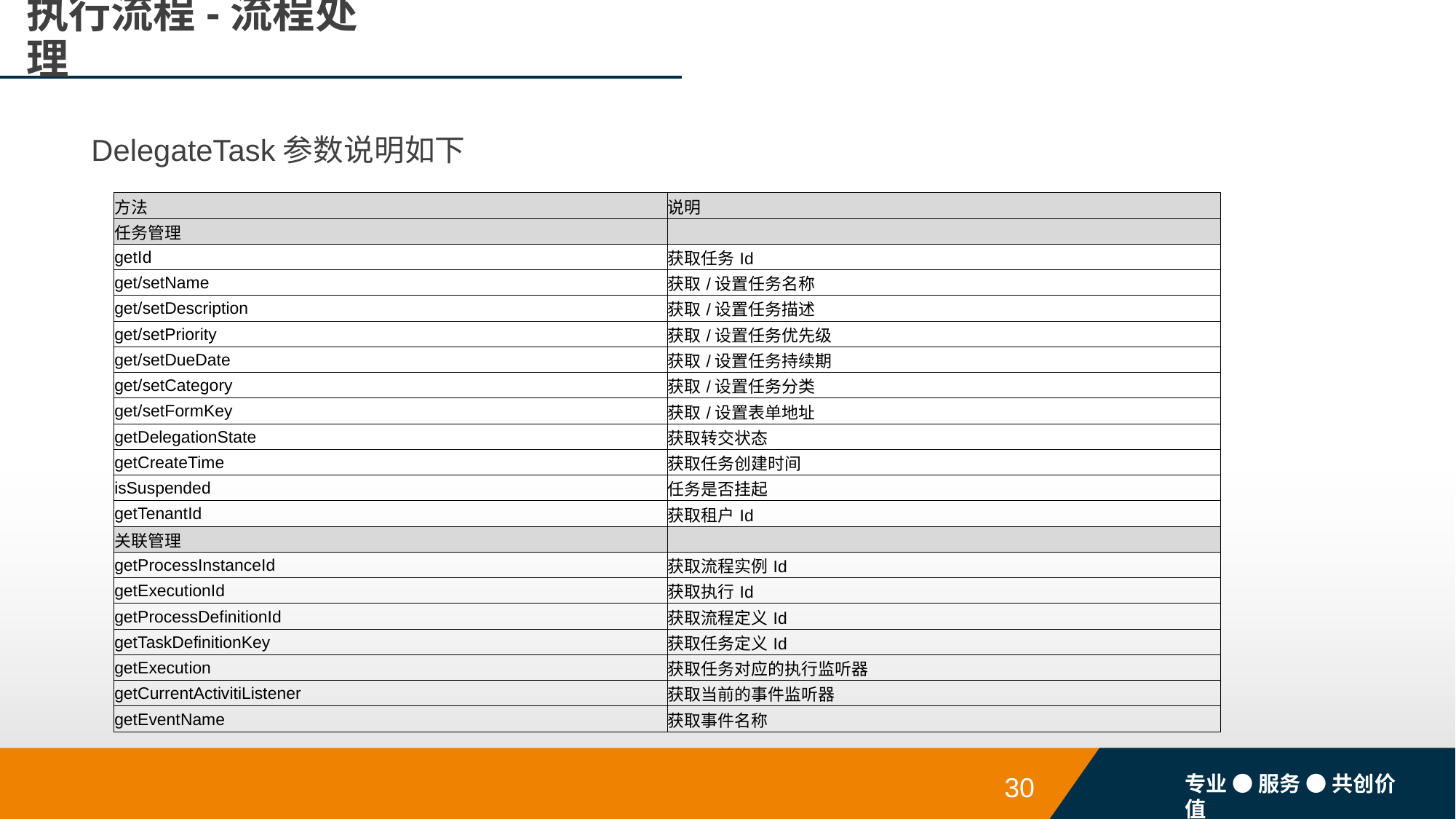

# 执行流程-流程处理
DelegateTask参数说明如下
| 方法 | 说明 |
| --- | --- |
| 任务管理 |  |
| getId | 获取任务Id |
| get/setName | 获取/设置任务名称 |
| get/setDescription | 获取/设置任务描述 |
| get/setPriority | 获取/设置任务优先级 |
| get/setDueDate | 获取/设置任务持续期 |
| get/setCategory | 获取/设置任务分类 |
| get/setFormKey | 获取/设置表单地址 |
| getDelegationState | 获取转交状态 |
| getCreateTime | 获取任务创建时间 |
| isSuspended | 任务是否挂起 |
| getTenantId | 获取租户Id |
| 关联管理 |  |
| getProcessInstanceId | 获取流程实例Id |
| getExecutionId | 获取执行Id |
| getProcessDefinitionId | 获取流程定义Id |
| getTaskDefinitionKey | 获取任务定义Id |
| getExecution | 获取任务对应的执行监听器 |
| getCurrentActivitiListener | 获取当前的事件监听器 |
| getEventName | 获取事件名称 |